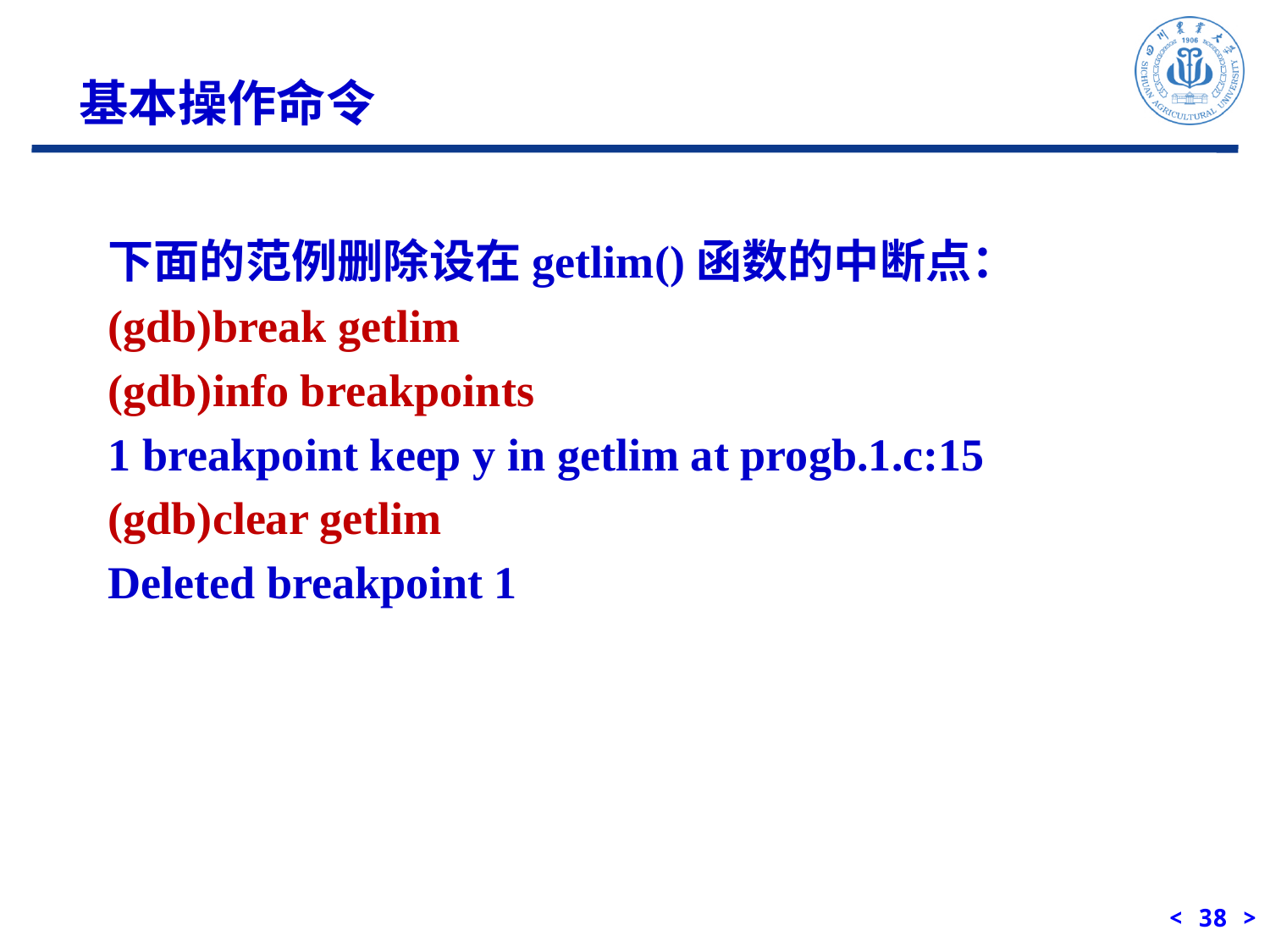

基本操作命令
下面的范例删除设在getlim()函数的中断点：
(gdb)break getlim
(gdb)info breakpoints
1 breakpoint keep y in getlim at progb.1.c:15
(gdb)clear getlim
Deleted breakpoint 1